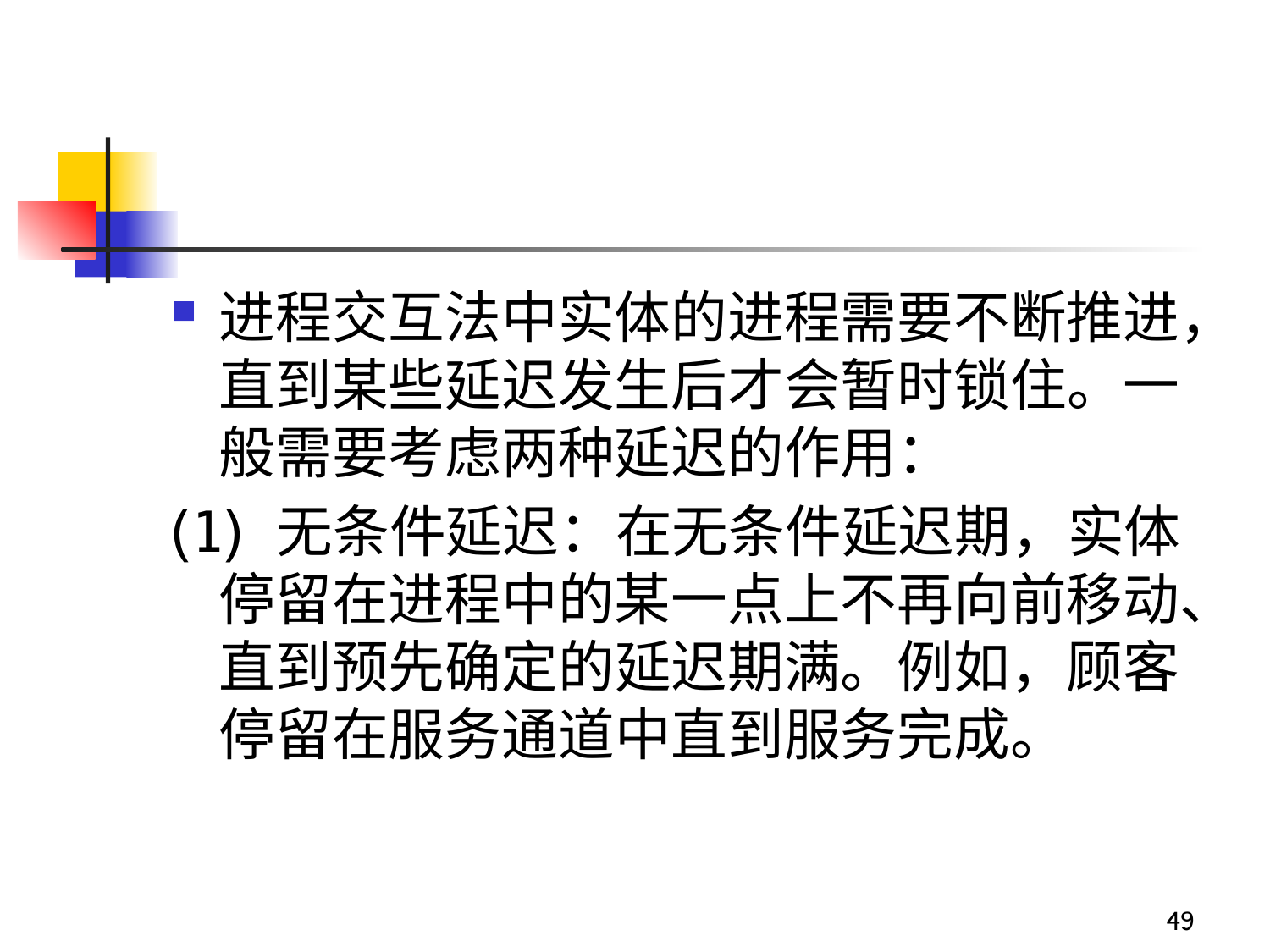

#
进程交互法中实体的进程需要不断推进，直到某些延迟发生后才会暂时锁住。一般需要考虑两种延迟的作用：
(1) 无条件延迟：在无条件延迟期，实体停留在进程中的某一点上不再向前移动、直到预先确定的延迟期满。例如，顾客停留在服务通道中直到服务完成。
49